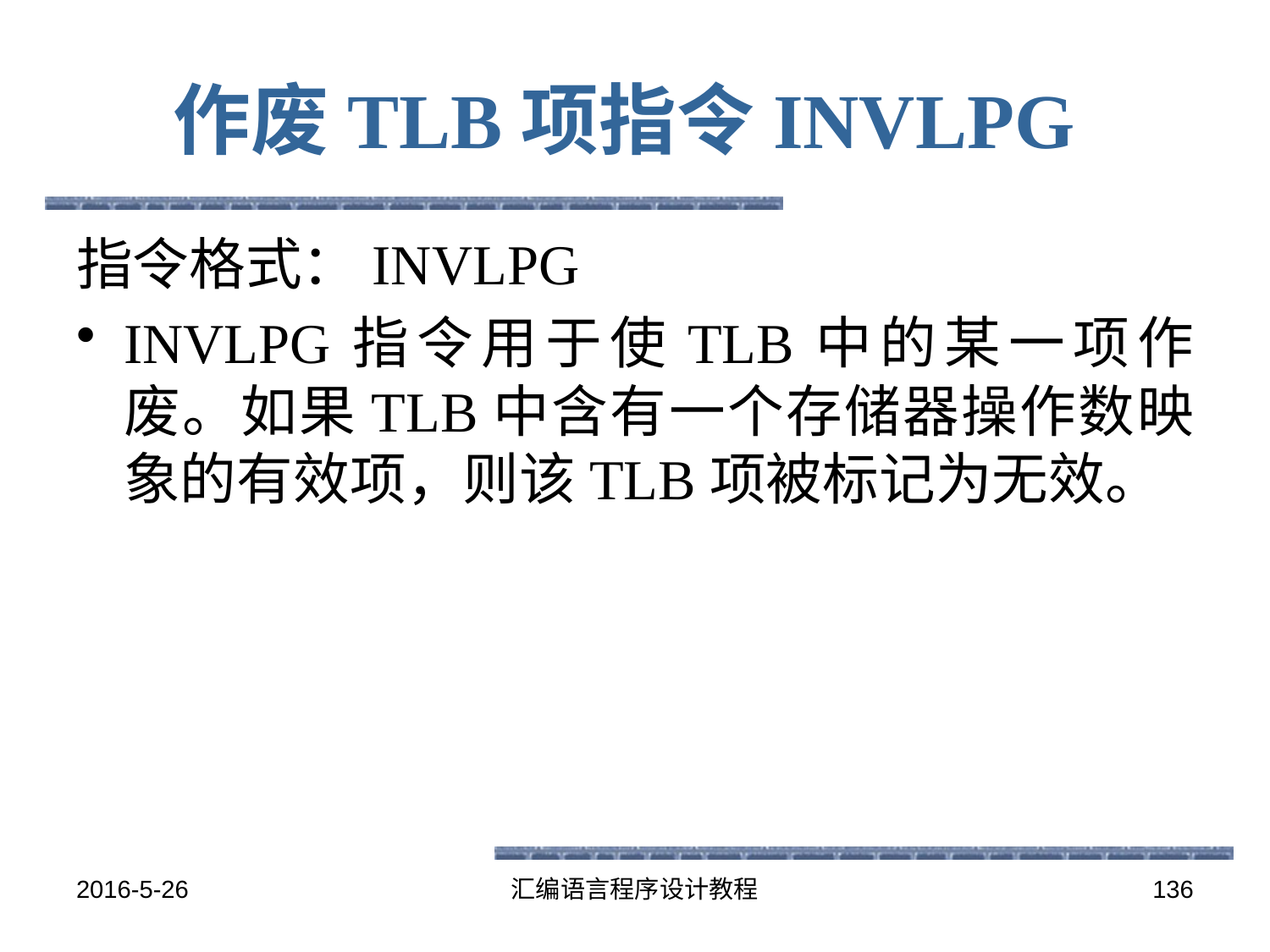

# 作废TLB项指令INVLPG
指令格式：INVLPG
INVLPG指令用于使TLB中的某一项作废。如果TLB中含有一个存储器操作数映象的有效项，则该TLB项被标记为无效。
2016-5-26
汇编语言程序设计教程
136